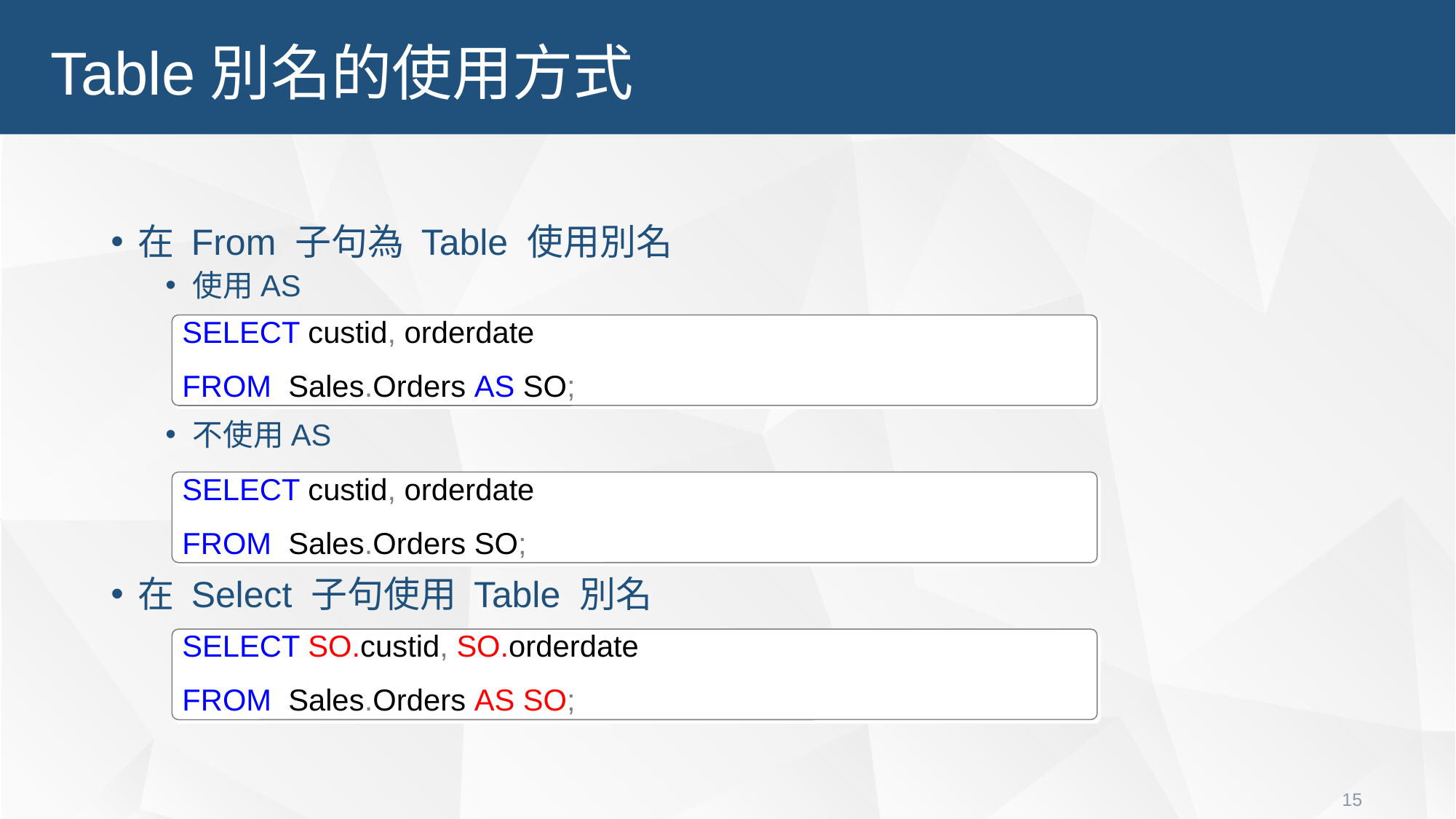

Table別名的使用方式

在 From 子句為 Table 使用別名
使用AS

不使用AS

在 Select 子句使用 Table 別名

 SELECT custid, orderdate
 FROM  Sales.Orders AS SO;
 SELECT custid, orderdate
 FROM  Sales.Orders SO;
 SELECT SO.custid, SO.orderdate
 FROM  Sales.Orders AS SO;